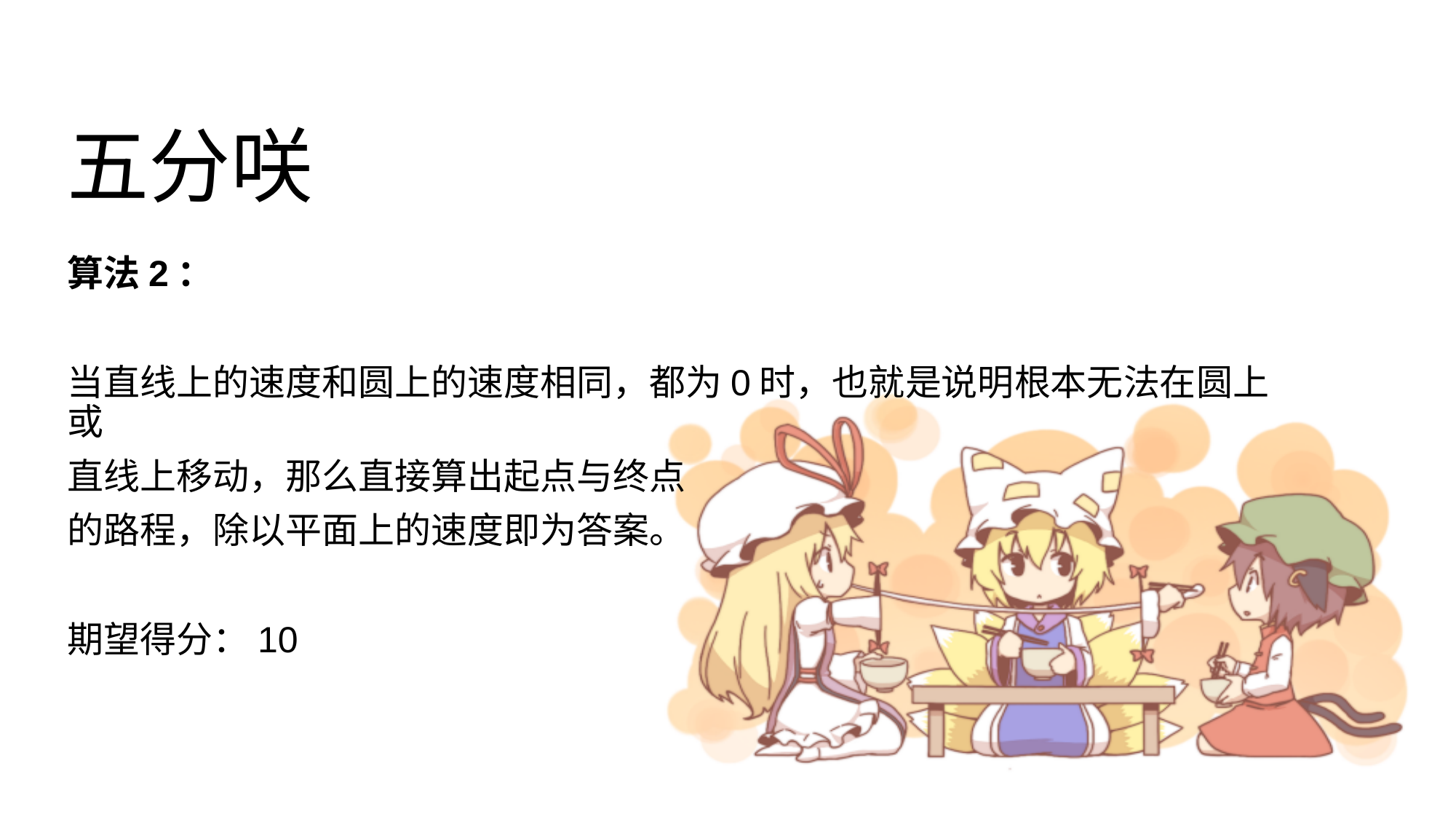

# 五分咲
算法2：

当直线上的速度和圆上的速度相同，都为0时，也就是说明根本无法在圆上或
直线上移动，那么直接算出起点与终点
的路程，除以平面上的速度即为答案。

期望得分：10